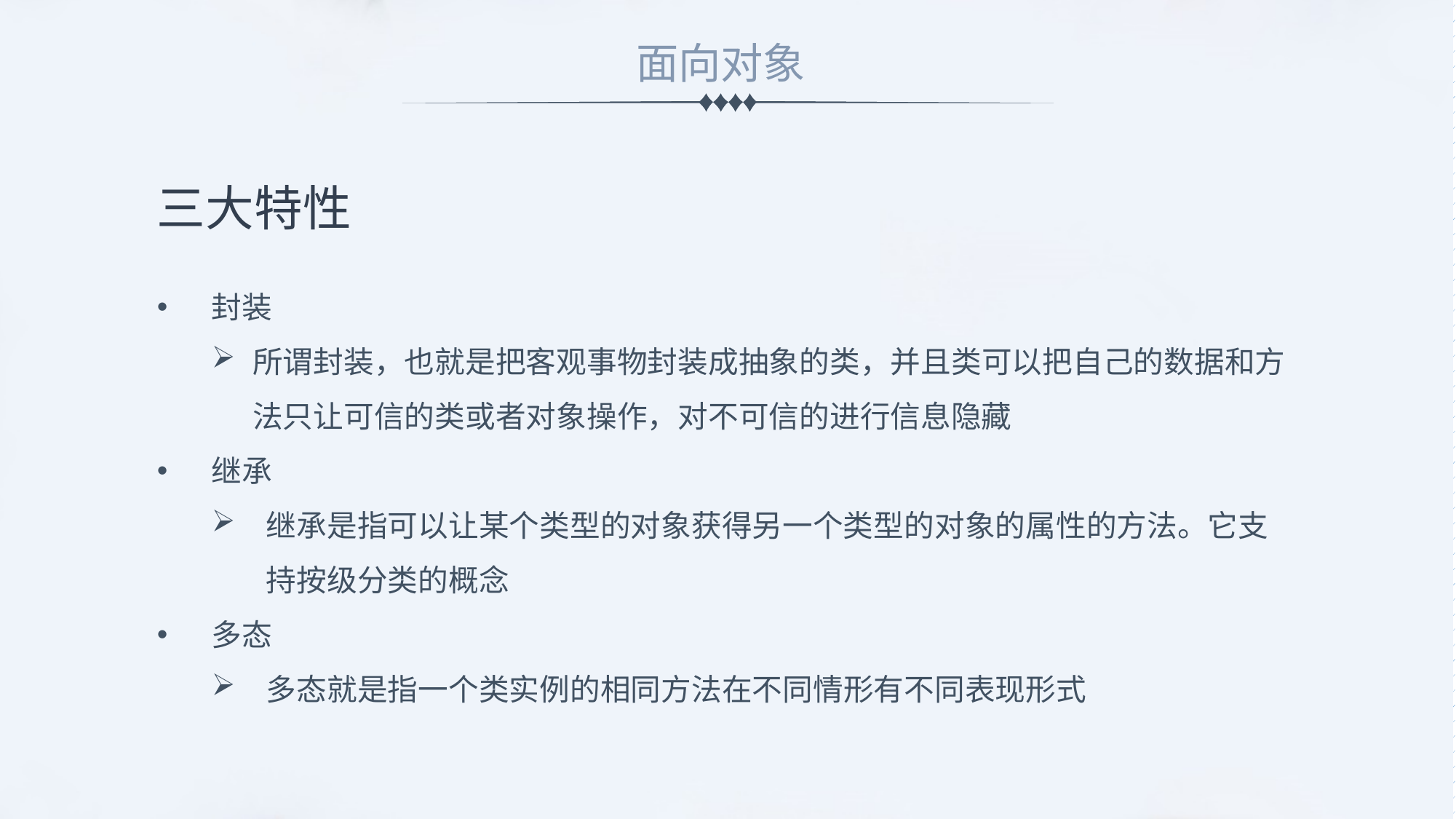

三大特性
封装
所谓封装，也就是把客观事物封装成抽象的类，并且类可以把自己的数据和方法只让可信的类或者对象操作，对不可信的进行信息隐藏
继承
继承是指可以让某个类型的对象获得另一个类型的对象的属性的方法。它支持按级分类的概念
多态
多态就是指一个类实例的相同方法在不同情形有不同表现形式